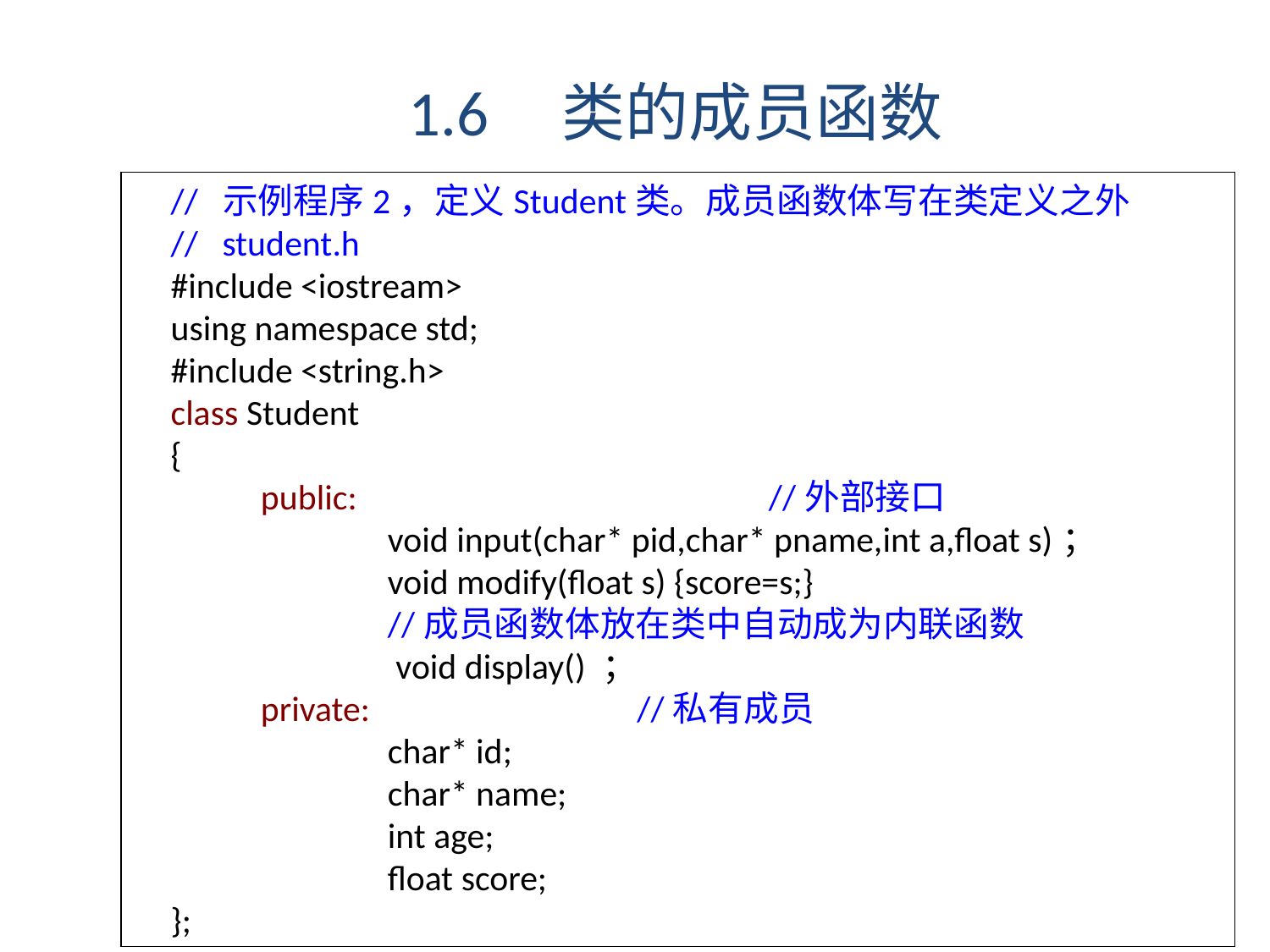

1.6    类的成员函数
//  示例程序2，定义Student类。成员函数体写在类定义之外
//   student.h
#include <iostream>
using namespace std;
#include <string.h>
class Student
{
	public: 　　　　　　　　	//外部接口
    		void input(char* pid,char* pname,int a,float s)；
    		void modify(float s) {score=s;}
    		//成员函数体放在类中自动成为内联函数
   		 void display() ；
	private: 		　　　 //私有成员
		char* id;
		char* name;
		int age;
		float score;
};